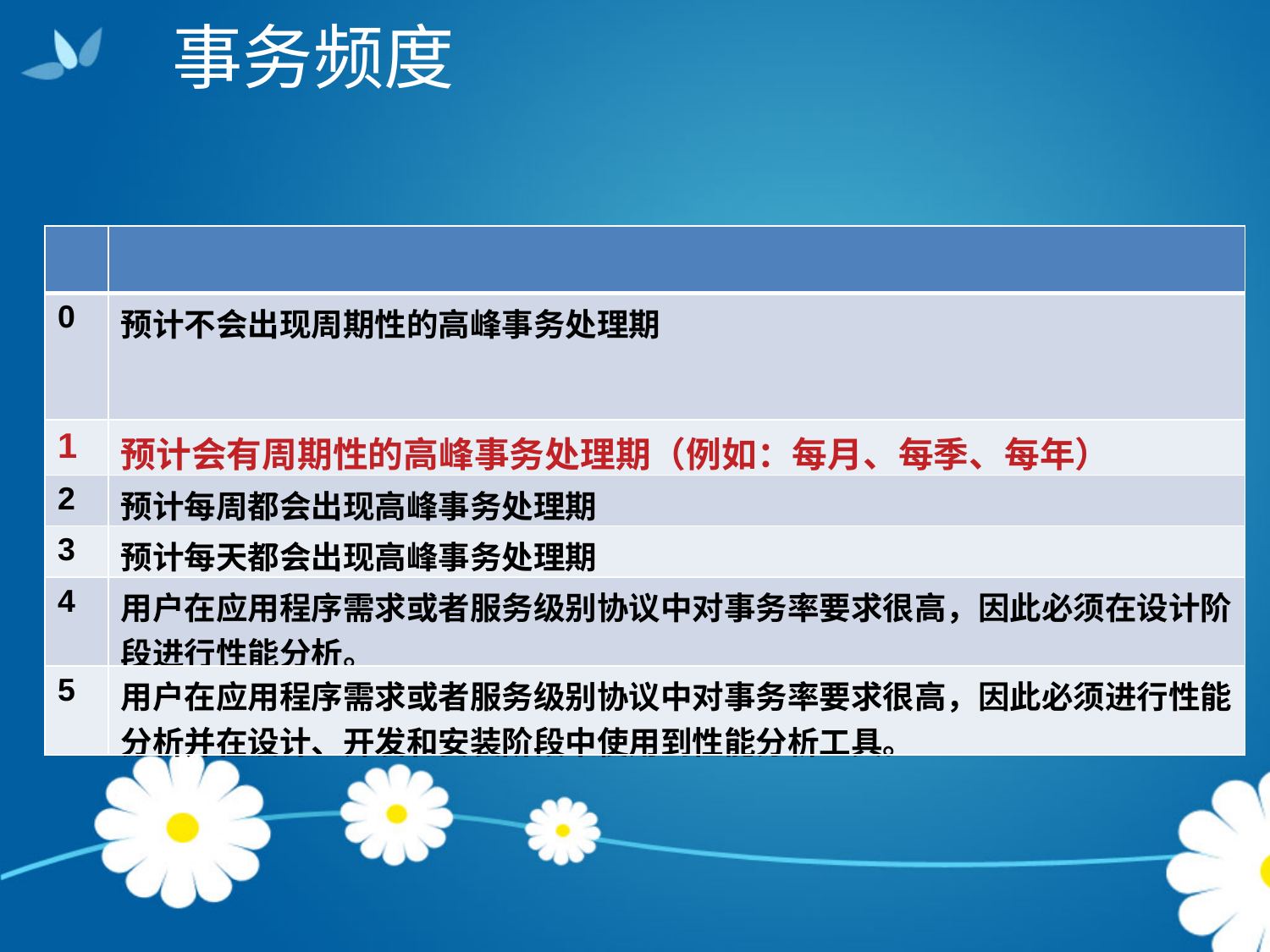

事务频度

|  |  |
| --- | --- |
| 0 | 预计不会出现周期性的高峰事务处理期 |
| 1 | 预计会有周期性的高峰事务处理期（例如：每月、每季、每年） |
| 2 | 预计每周都会出现高峰事务处理期 |
| 3 | 预计每天都会出现高峰事务处理期 |
| 4 | 用户在应用程序需求或者服务级别协议中对事务率要求很高，因此必须在设计阶段进行性能分析。 |
| 5 | 用户在应用程序需求或者服务级别协议中对事务率要求很高，因此必须进行性能分析并在设计、开发和安装阶段中使用到性能分析工具。 |